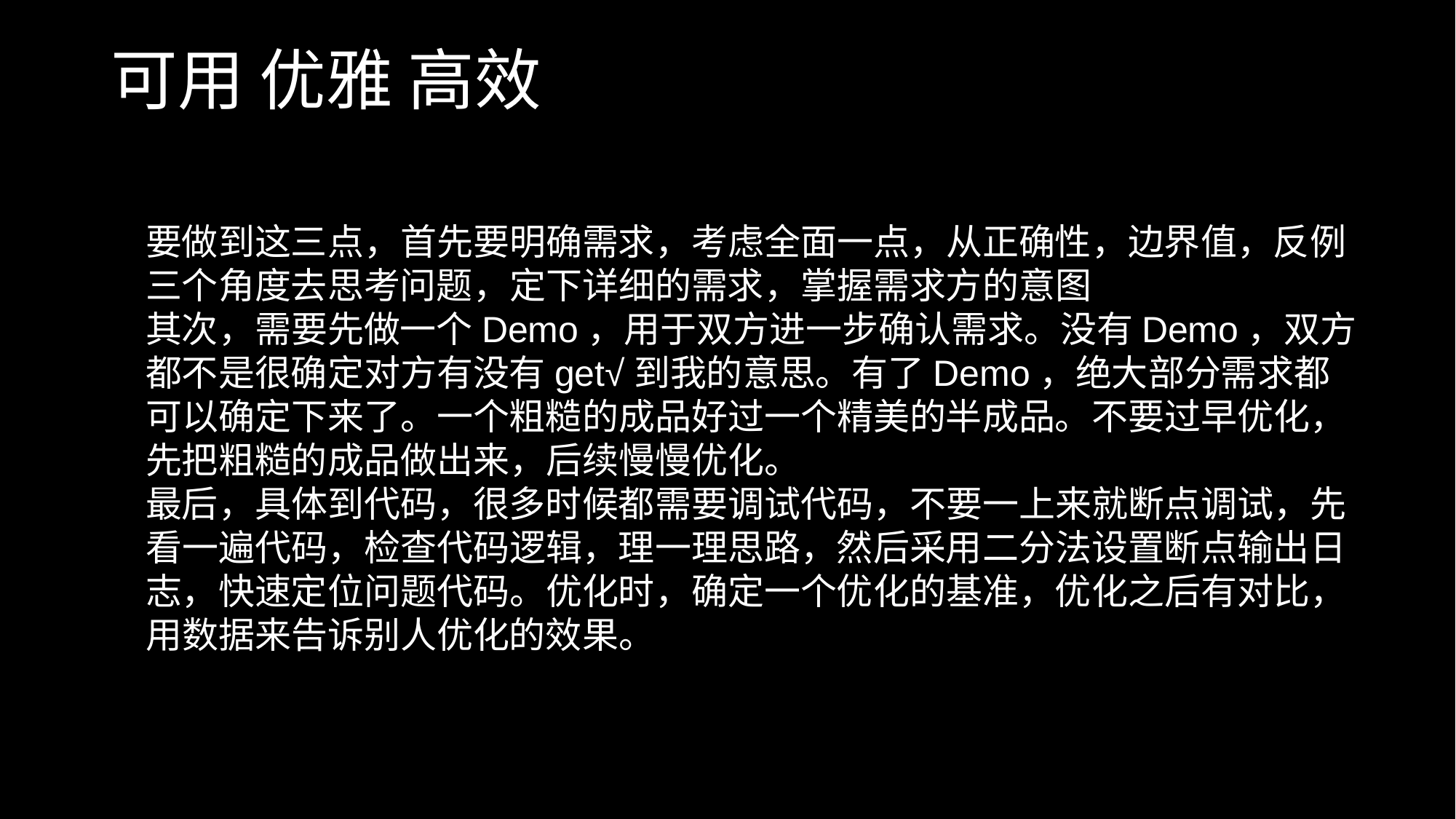

# 可用 优雅 高效
要做到这三点，首先要明确需求，考虑全面一点，从正确性，边界值，反例三个角度去思考问题，定下详细的需求，掌握需求方的意图
其次，需要先做一个Demo，用于双方进一步确认需求。没有Demo，双方都不是很确定对方有没有get√到我的意思。有了Demo，绝大部分需求都可以确定下来了。一个粗糙的成品好过一个精美的半成品。不要过早优化，先把粗糙的成品做出来，后续慢慢优化。
最后，具体到代码，很多时候都需要调试代码，不要一上来就断点调试，先看一遍代码，检查代码逻辑，理一理思路，然后采用二分法设置断点输出日志，快速定位问题代码。优化时，确定一个优化的基准，优化之后有对比，用数据来告诉别人优化的效果。